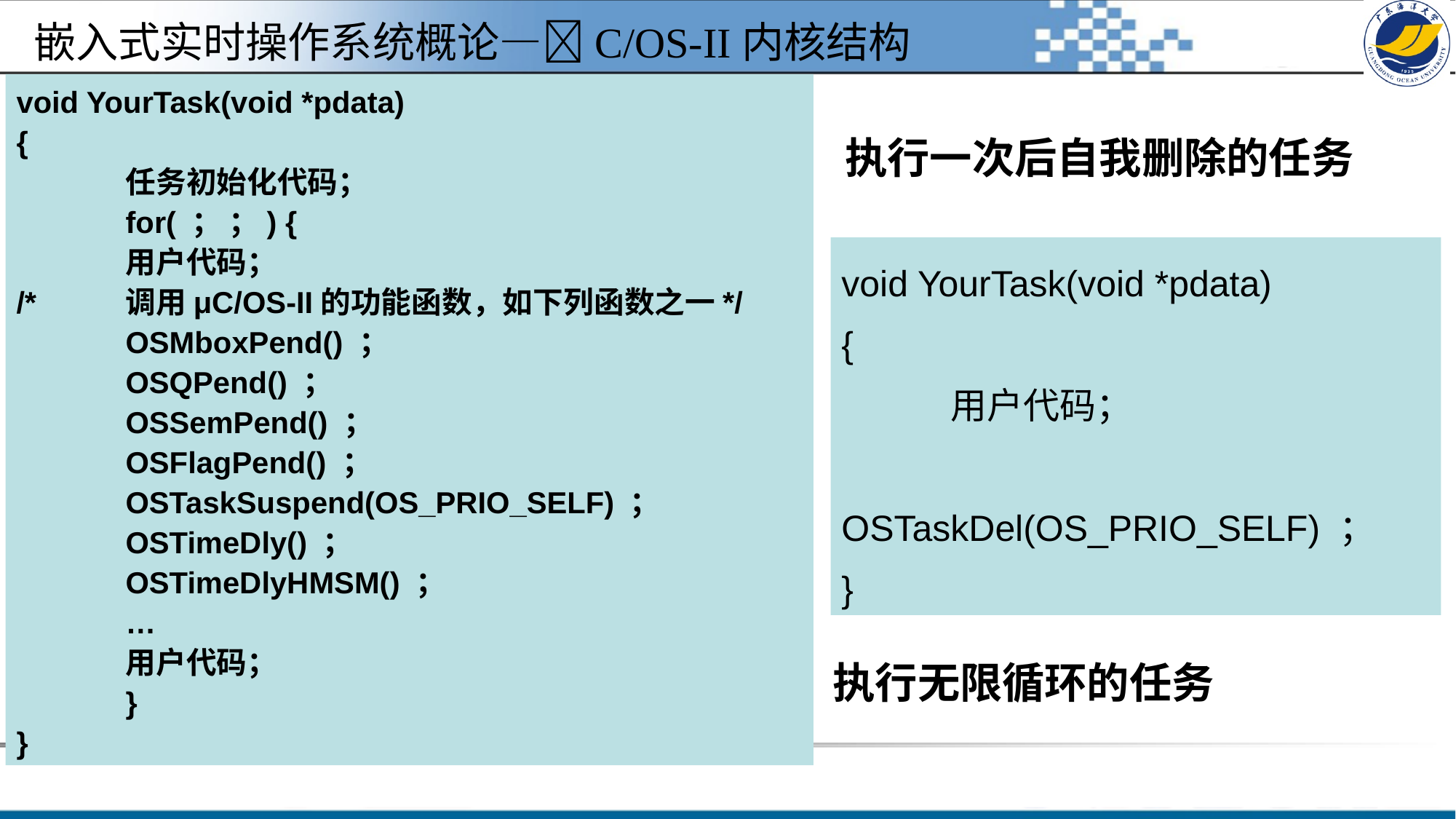

嵌入式实时操作系统概论—μC/OS-II内核结构
void YourTask(void *pdata)
{
	任务初始化代码；
	for( ； ；) {
	用户代码；
/*	调用μC/OS-II的功能函数，如下列函数之一*/
	OSMboxPend() ；
	OSQPend() ；
	OSSemPend() ；
	OSFlagPend() ；
	OSTaskSuspend(OS_PRIO_SELF) ；
	OSTimeDly() ；
	OSTimeDlyHMSM() ；
	…
	用户代码；
	}
}
执行一次后自我删除的任务
void YourTask(void *pdata)
{
	用户代码；
	OSTaskDel(OS_PRIO_SELF) ；
}
执行无限循环的任务
32